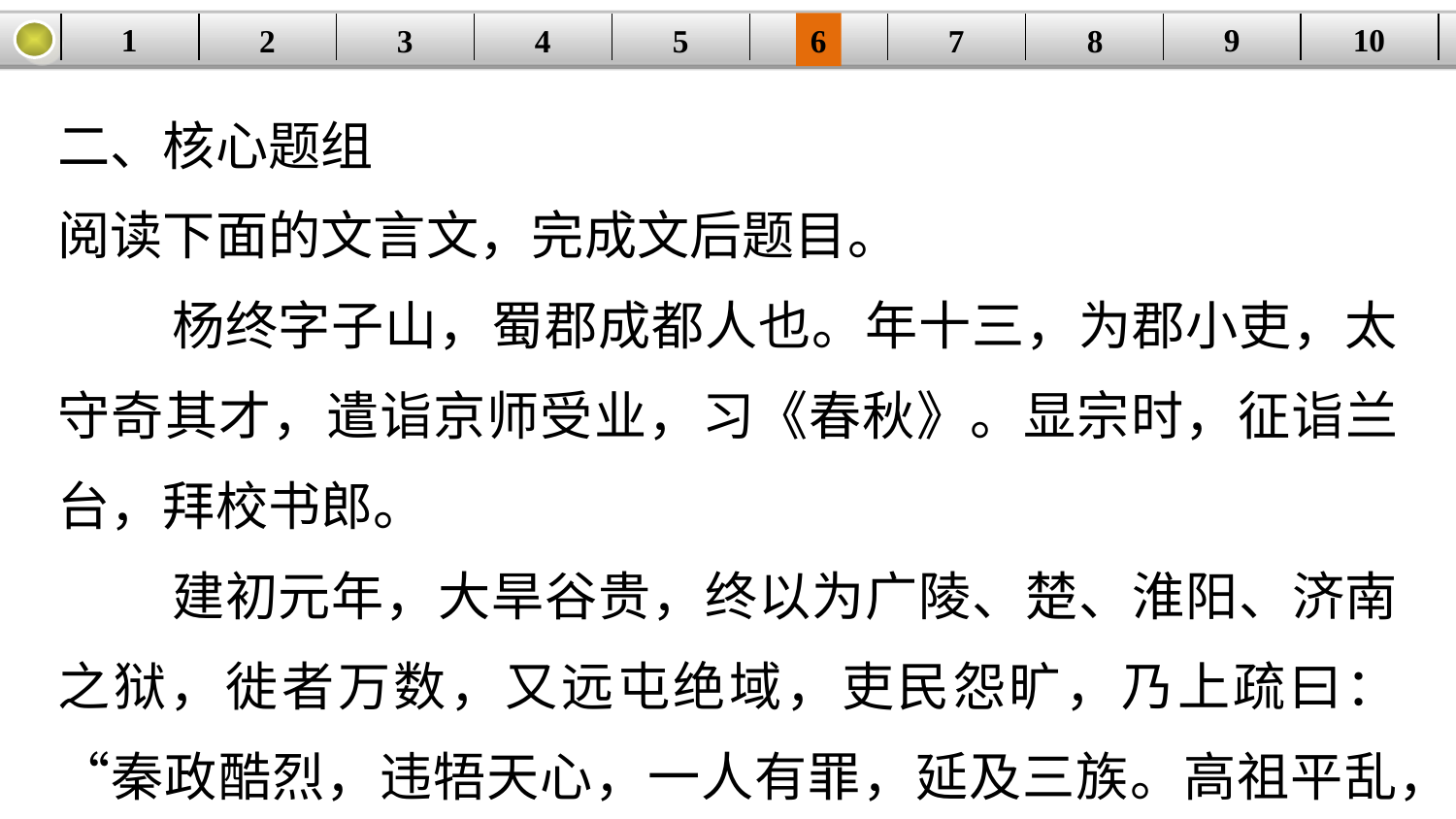

9
10
1
3
4
5
6
8
2
|  |  |  |  |  |  |  |  |  |  |
| --- | --- | --- | --- | --- | --- | --- | --- | --- | --- |
7

二、核心题组
阅读下面的文言文，完成文后题目。
        杨终字子山，蜀郡成都人也。年十三，为郡小吏，太守奇其才，遣诣京师受业，习《春秋》。显宗时，征诣兰台，拜校书郎。
        建初元年，大旱谷贵，终以为广陵、楚、淮阳、济南之狱，徙者万数，又远屯绝域，吏民怨旷，乃上疏曰：“秦政酷烈，违牾天心，一人有罪，延及三族。高祖平乱，